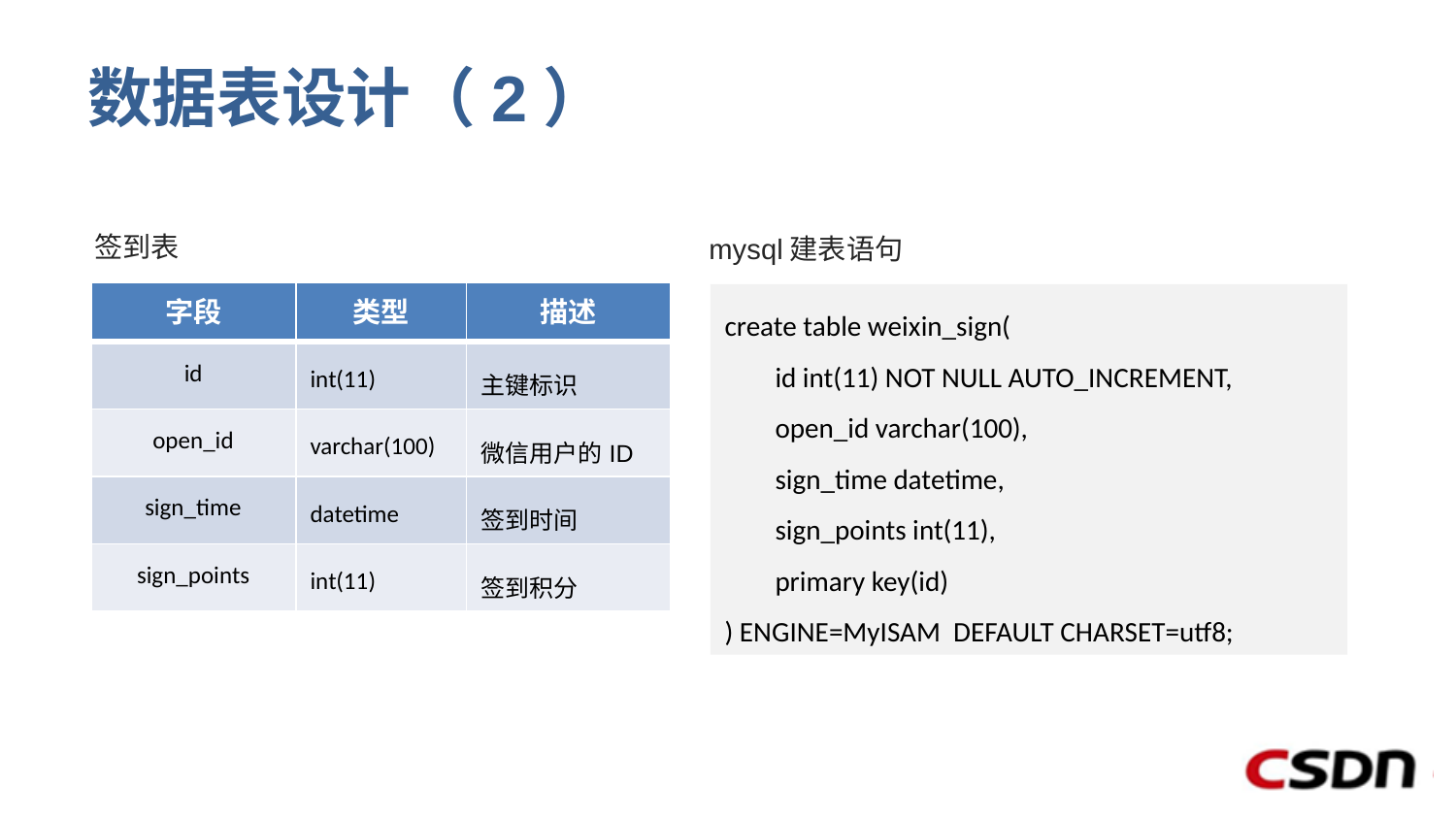

# 数据表设计（2）
签到表
mysql建表语句
| 字段 | 类型 | 描述 |
| --- | --- | --- |
| id | int(11) | 主键标识 |
| open\_id | varchar(100) | 微信用户的ID |
| sign\_time | datetime | 签到时间 |
| sign\_points | int(11) | 签到积分 |
create table weixin_sign(
        id int(11) NOT NULL AUTO_INCREMENT,
        open_id varchar(100),
        sign_time datetime,
        sign_points int(11),
        primary key(id)
) ENGINE=MyISAM  DEFAULT CHARSET=utf8;